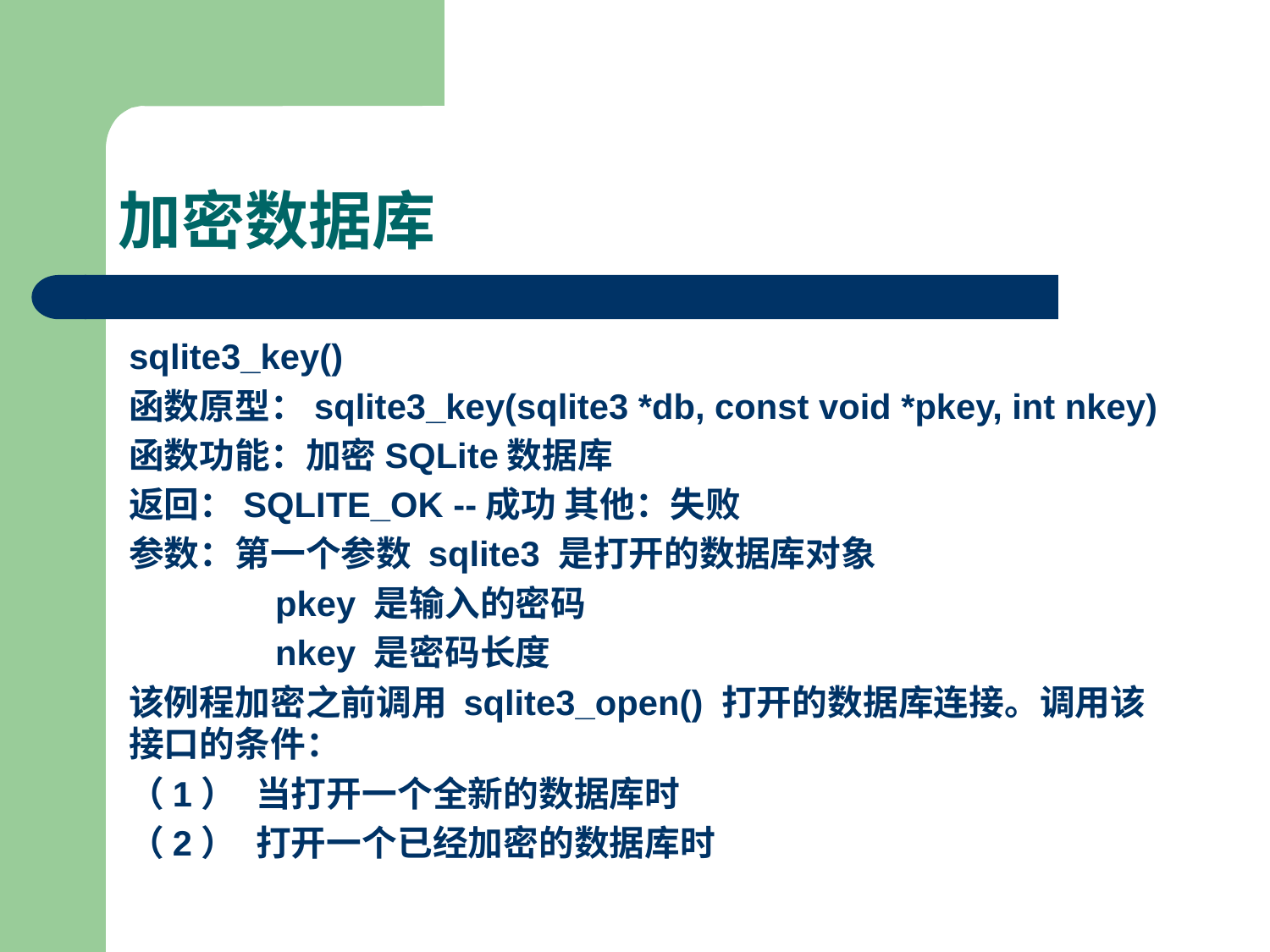

# 加密数据库
sqlite3_key()
函数原型：sqlite3_key(sqlite3 *db, const void *pkey, int nkey)
函数功能：加密SQLite数据库
返回：SQLITE_OK --成功 其他：失败
参数：第一个参数 sqlite3 是打开的数据库对象
	  pkey 是输入的密码
	  nkey 是密码长度
该例程加密之前调用 sqlite3_open() 打开的数据库连接。调用该接口的条件：
（1）	当打开一个全新的数据库时
（2）	打开一个已经加密的数据库时